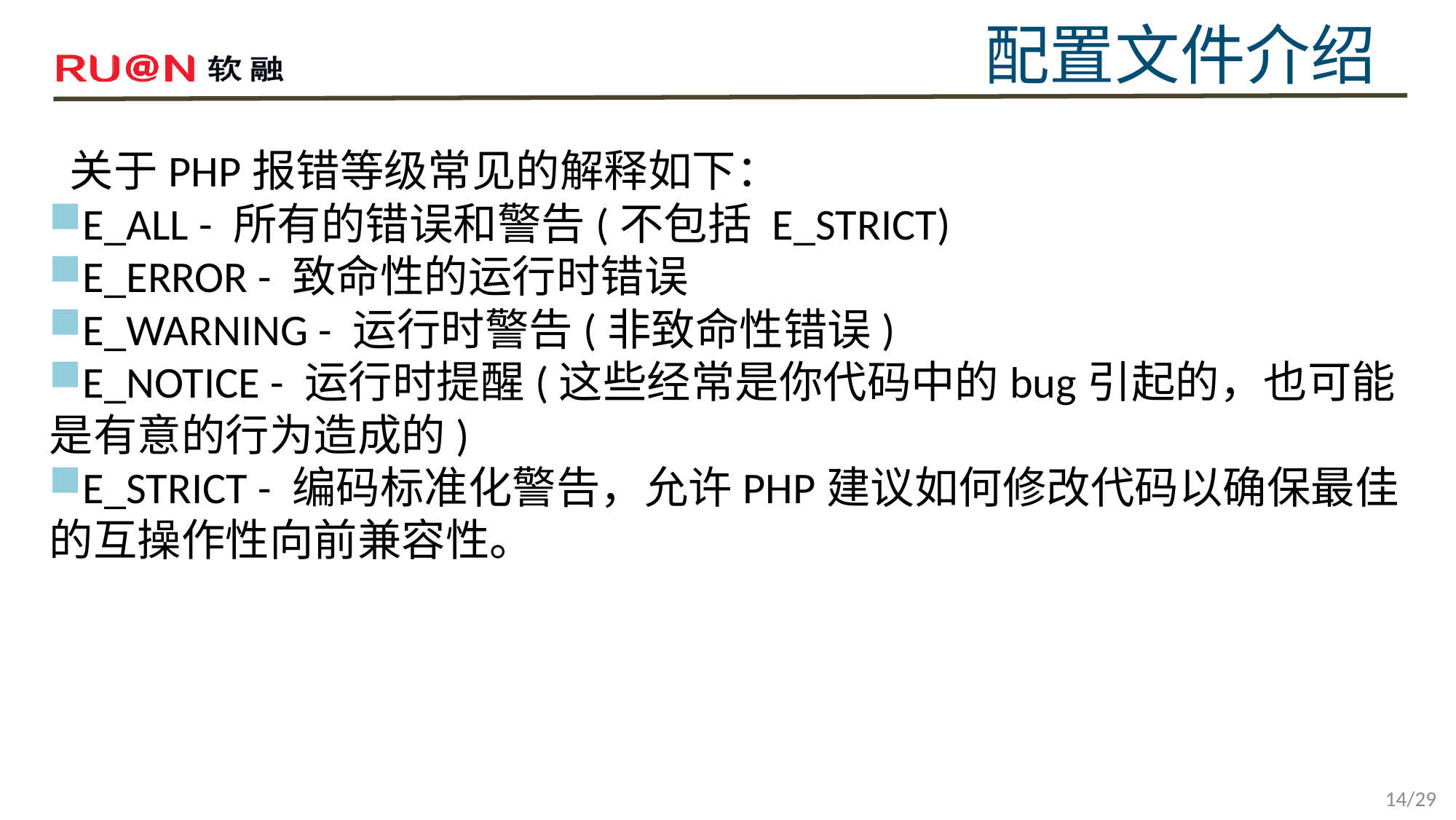

配置文件介绍
 关于PHP报错等级常见的解释如下：
E_ALL - 所有的错误和警告(不包括 E_STRICT)
E_ERROR - 致命性的运行时错误
E_WARNING - 运行时警告(非致命性错误)
E_NOTICE - 运行时提醒(这些经常是你代码中的bug引起的，也可能是有意的行为造成的)
E_STRICT - 编码标准化警告，允许PHP建议如何修改代码以确保最佳的互操作性向前兼容性。
14/29